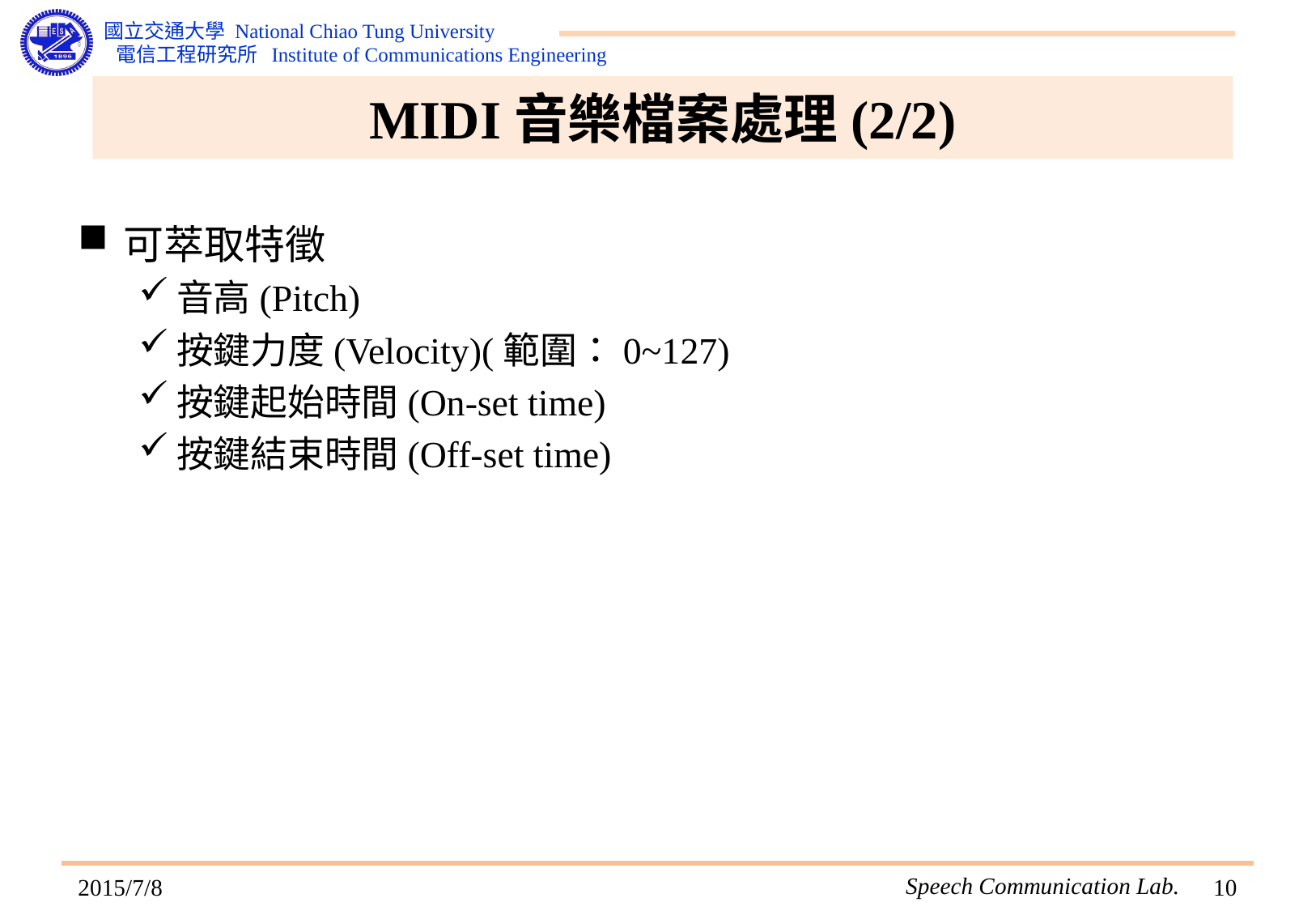

# MIDI音樂檔案處理(2/2)
可萃取特徵
音高(Pitch)
按鍵力度(Velocity)(範圍：0~127)
按鍵起始時間(On-set time)
按鍵結束時間(Off-set time)

2015/7/8
10